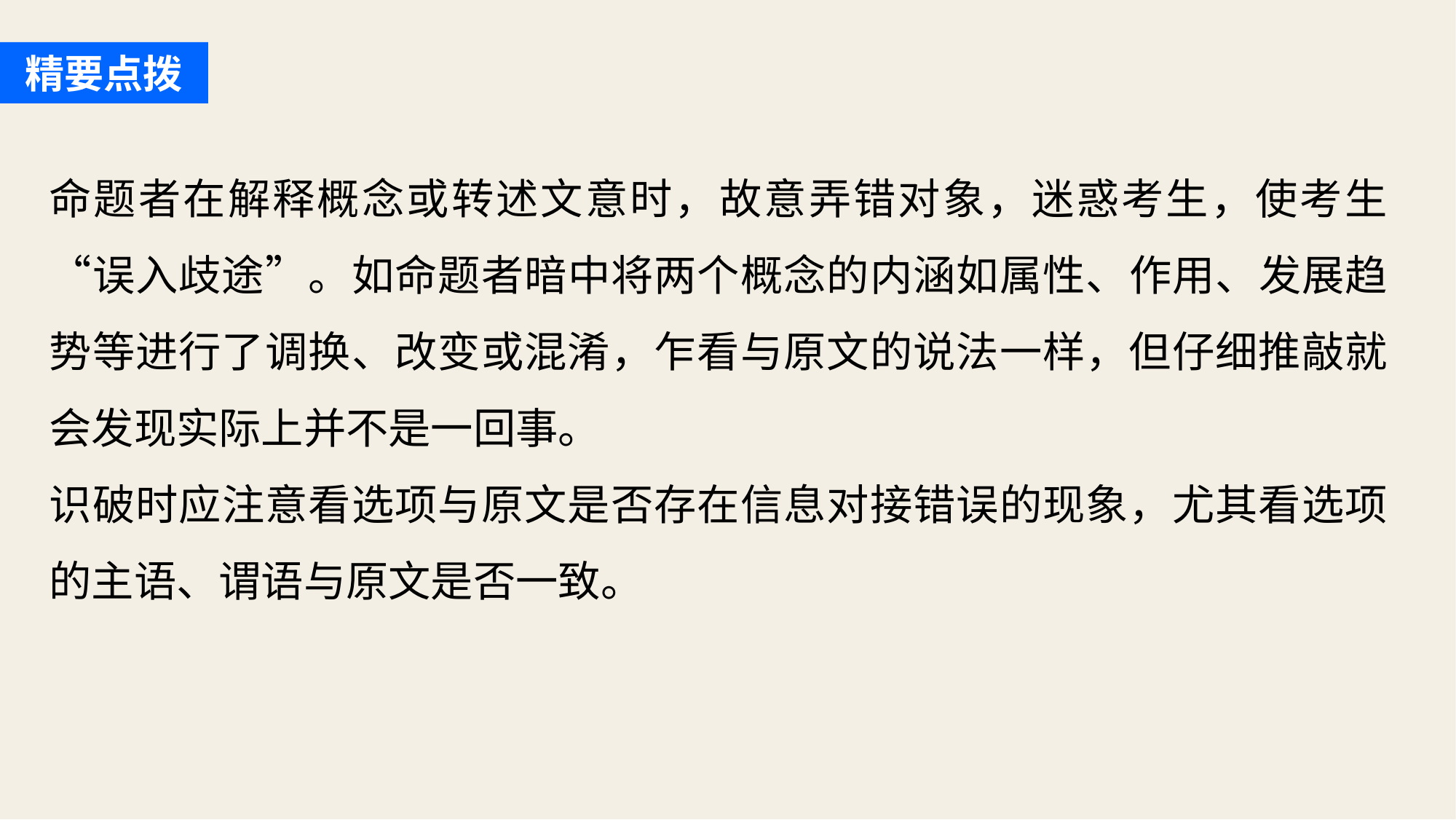

精要点拨
命题者在解释概念或转述文意时，故意弄错对象，迷惑考生，使考生“误入歧途”。如命题者暗中将两个概念的内涵如属性、作用、发展趋势等进行了调换、改变或混淆，乍看与原文的说法一样，但仔细推敲就会发现实际上并不是一回事。
识破时应注意看选项与原文是否存在信息对接错误的现象，尤其看选项的主语、谓语与原文是否一致。